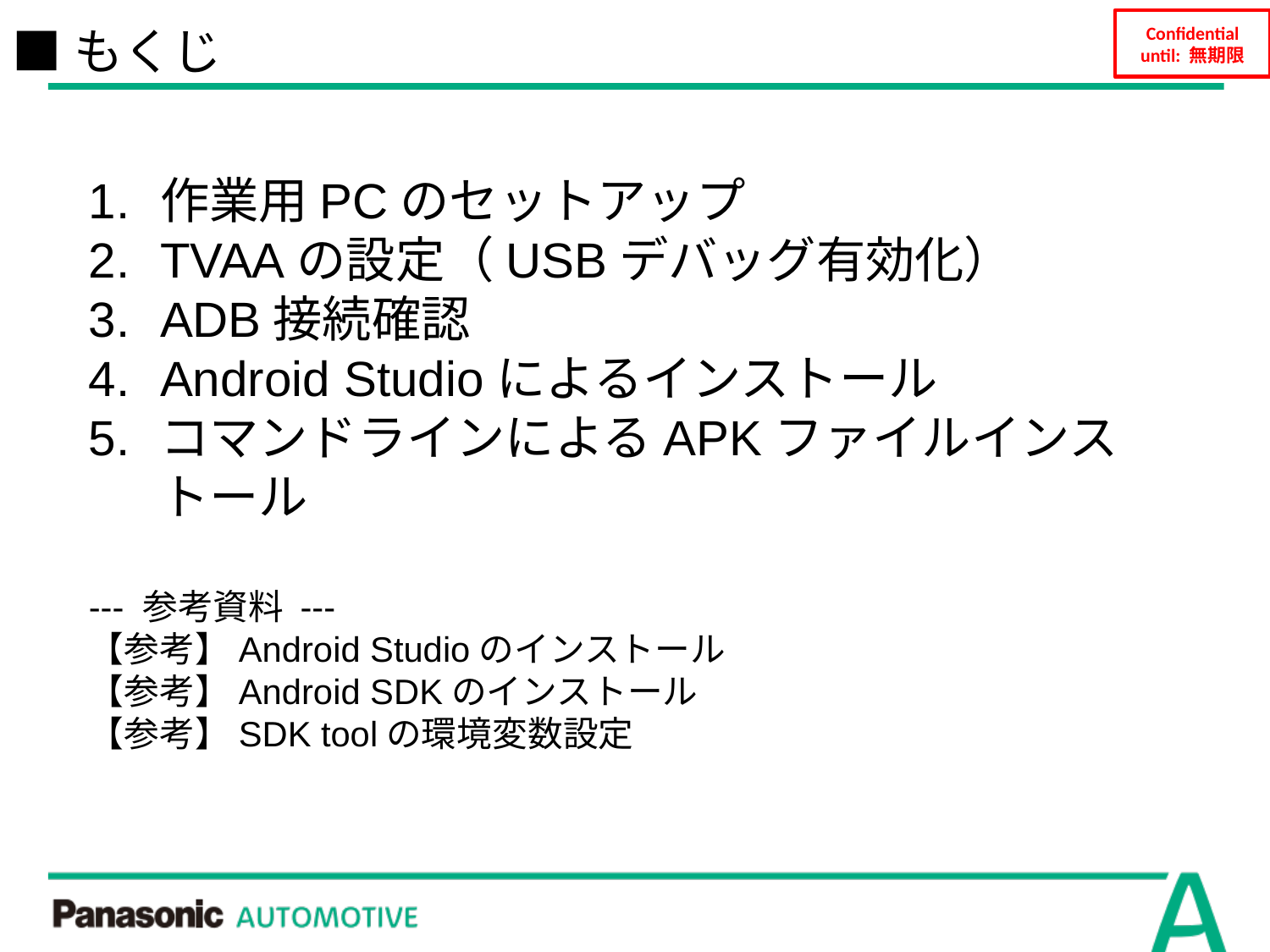

■もくじ
作業用PCのセットアップ
TVAAの設定（USBデバッグ有効化）
ADB接続確認
Android Studioによるインストール
コマンドラインによるAPKファイルインストール

--- 参考資料 ---
【参考】Android Studioのインストール
【参考】Android SDKのインストール
【参考】SDK toolの環境変数設定